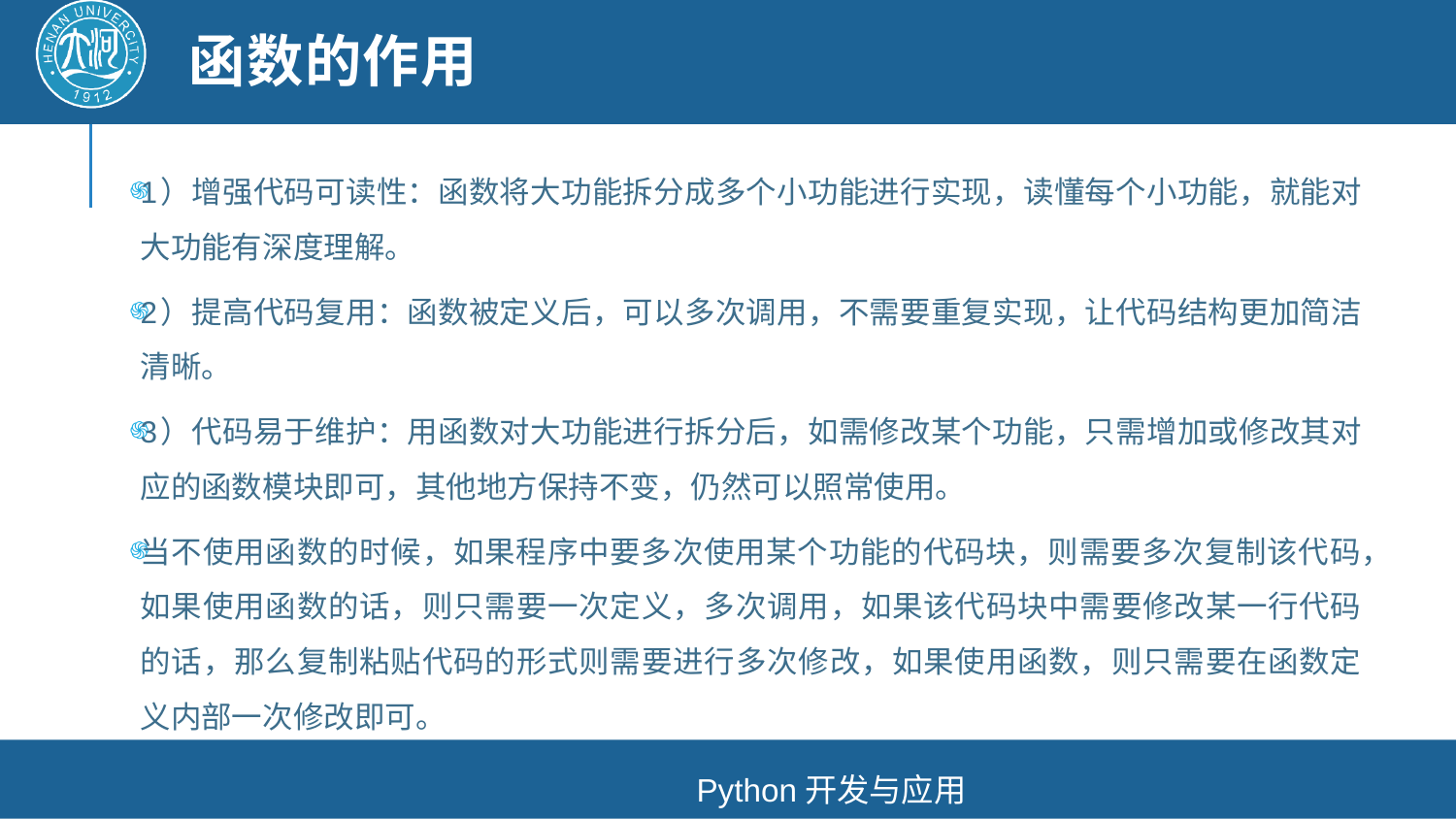

# 函数的作用
1）增强代码可读性：函数将大功能拆分成多个小功能进行实现，读懂每个小功能，就能对大功能有深度理解。
2）提高代码复用：函数被定义后，可以多次调用，不需要重复实现，让代码结构更加简洁清晰。
3）代码易于维护：用函数对大功能进行拆分后，如需修改某个功能，只需增加或修改其对应的函数模块即可，其他地方保持不变，仍然可以照常使用。
当不使用函数的时候，如果程序中要多次使用某个功能的代码块，则需要多次复制该代码，如果使用函数的话，则只需要一次定义，多次调用，如果该代码块中需要修改某一行代码的话，那么复制粘贴代码的形式则需要进行多次修改，如果使用函数，则只需要在函数定义内部一次修改即可。

Python开发与应用
14